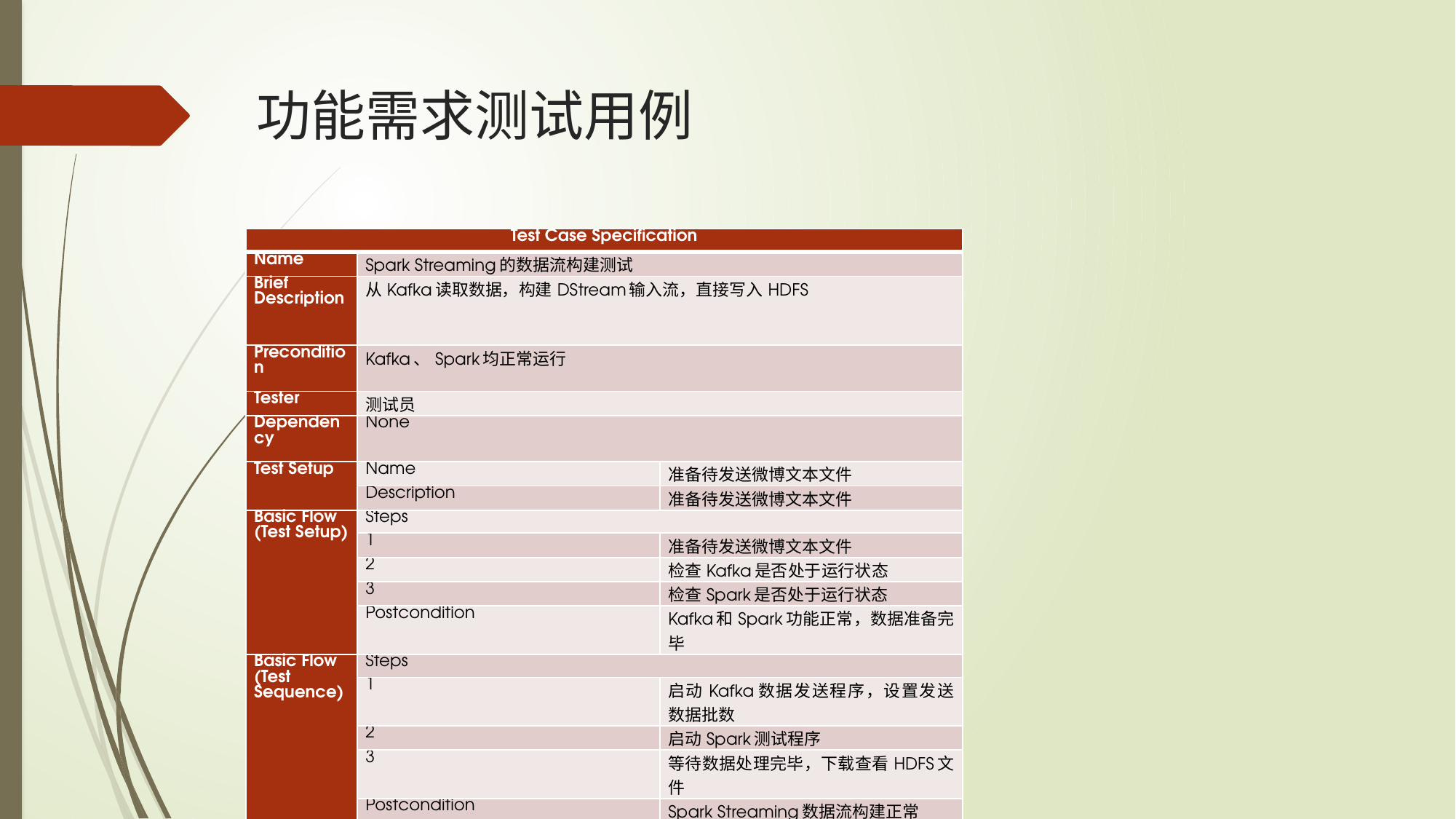

# 功能需求测试用例
| Test Case Specification |  |  |
| --- | --- | --- |
| Name | Spark Streaming的数据流构建测试 |  |
| Brief Description | 从Kafka读取数据，构建DStream输入流，直接写入HDFS |  |
| Precondition | Kafka、Spark均正常运行 |  |
| Tester | 测试员 |  |
| Dependency | None |  |
| Test Setup | Name | 准备待发送微博文本文件 |
|  | Description | 准备待发送微博文本文件 |
| Basic Flow (Test Setup) | Steps |  |
|  | 1 | 准备待发送微博文本文件 |
|  | 2 | 检查Kafka是否处于运行状态 |
|  | 3 | 检查Spark是否处于运行状态 |
|  | Postcondition | Kafka和Spark功能正常，数据准备完毕 |
| Basic Flow (Test Sequence) | Steps |  |
|  | 1 | 启动Kafka数据发送程序，设置发送数据批数 |
|  | 2 | 启动Spark测试程序 |
|  | 3 | 等待数据处理完毕，下载查看HDFS文件 |
|  | Postcondition | Spark Streaming数据流构建正常 |